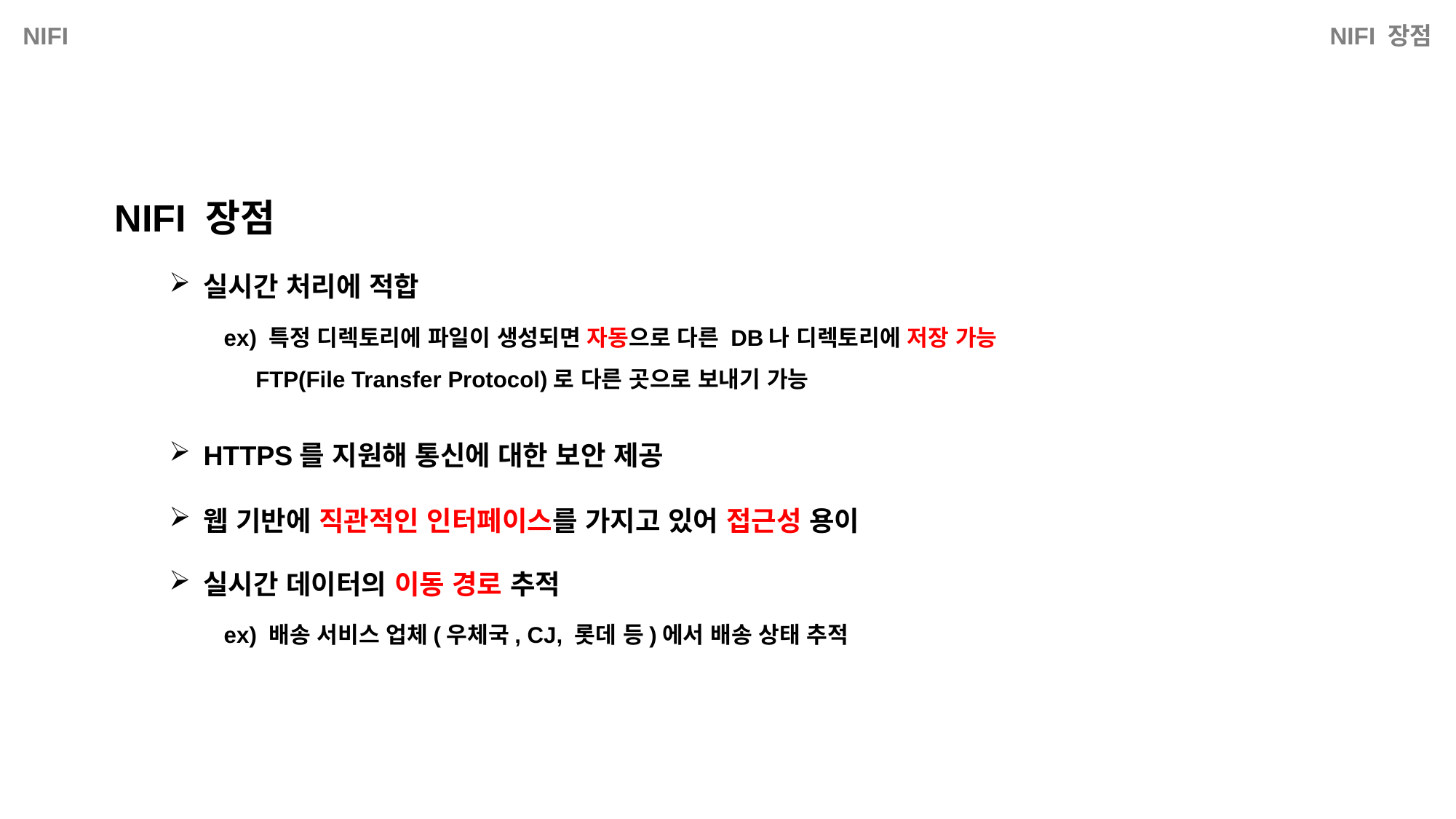

NIFI
NIFI 장점
NIFI 장점

실시간 처리에 적합
	ex) 특정 디렉토리에 파일이 생성되면 자동으로 다른 DB나 디렉토리에 저장 가능
	     FTP(File Transfer Protocol)로 다른 곳으로 보내기 가능

HTTPS를 지원해 통신에 대한 보안 제공
웹 기반에 직관적인 인터페이스를 가지고 있어 접근성 용이

실시간 데이터의 이동 경로 추적
	ex) 배송 서비스 업체(우체국, CJ, 롯데 등)에서 배송 상태 추적